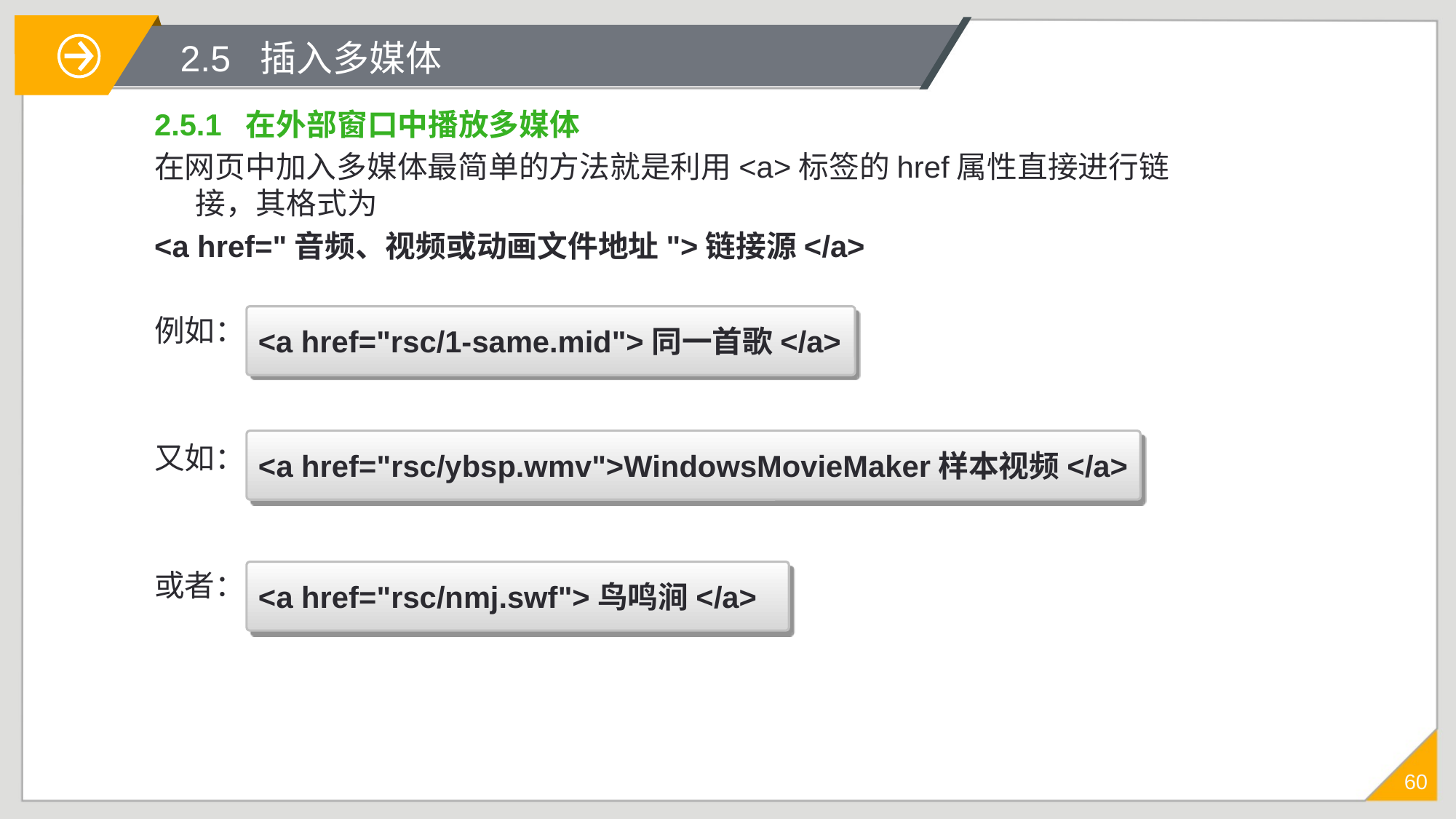

# 2.5  插入多媒体
2.5.1  在外部窗口中播放多媒体
在网页中加入多媒体最简单的方法就是利用<a>标签的href属性直接进行链接，其格式为
<a href="音频、视频或动画文件地址">链接源</a>

例如：

又如：

或者：

<a href="rsc/1-same.mid">同一首歌</a>
<a href="rsc/ybsp.wmv">WindowsMovieMaker样本视频</a>
<a href="rsc/nmj.swf">鸟鸣涧</a>